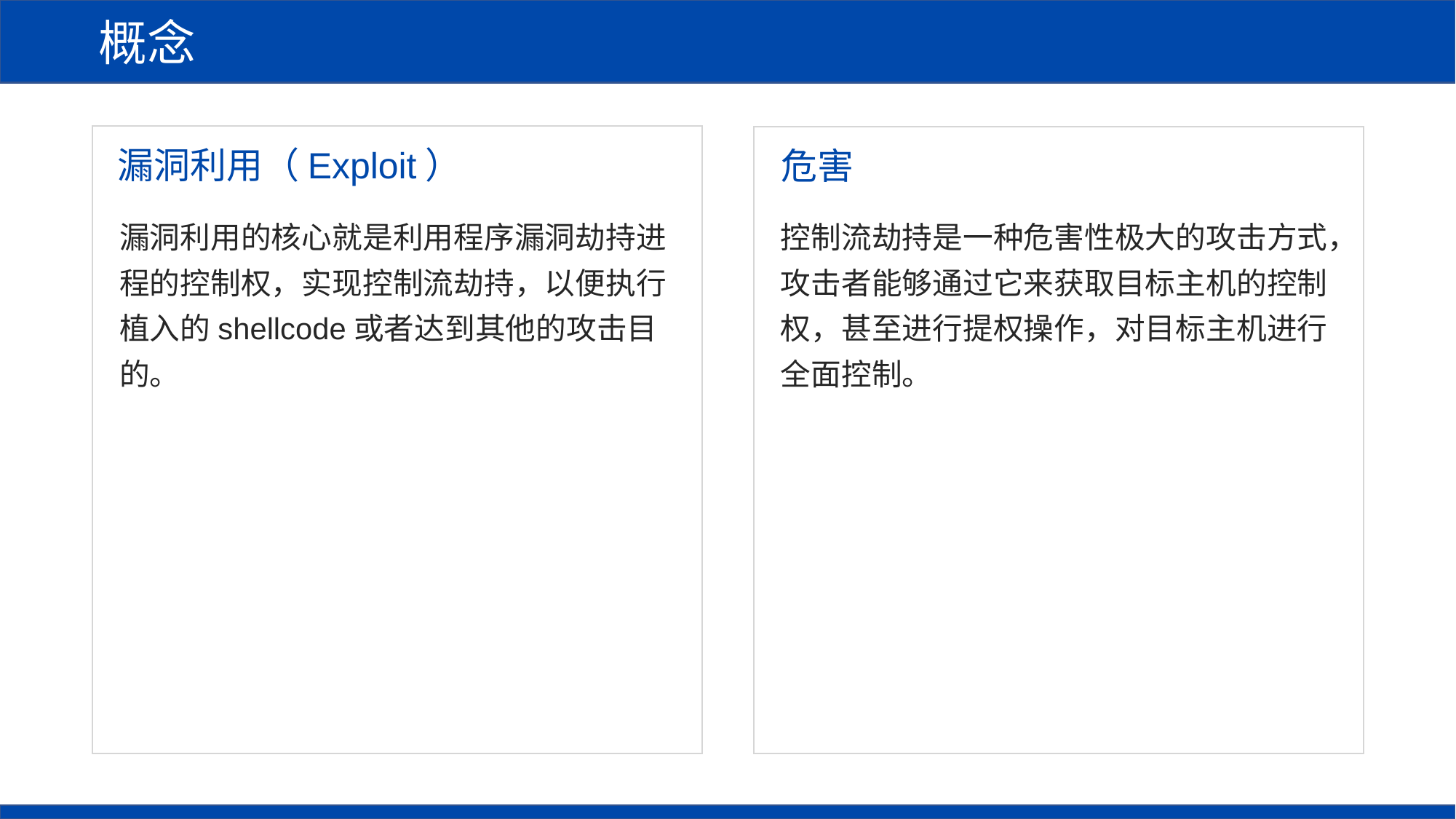

概念

漏洞利用（Exploit）
危害
漏洞利用的核心就是利用程序漏洞劫持进程的控制权，实现控制流劫持，以便执行植入的shellcode或者达到其他的攻击目的。
控制流劫持是一种危害性极大的攻击方式，攻击者能够通过它来获取目标主机的控制权，甚至进行提权操作，对目标主机进行全面控制。